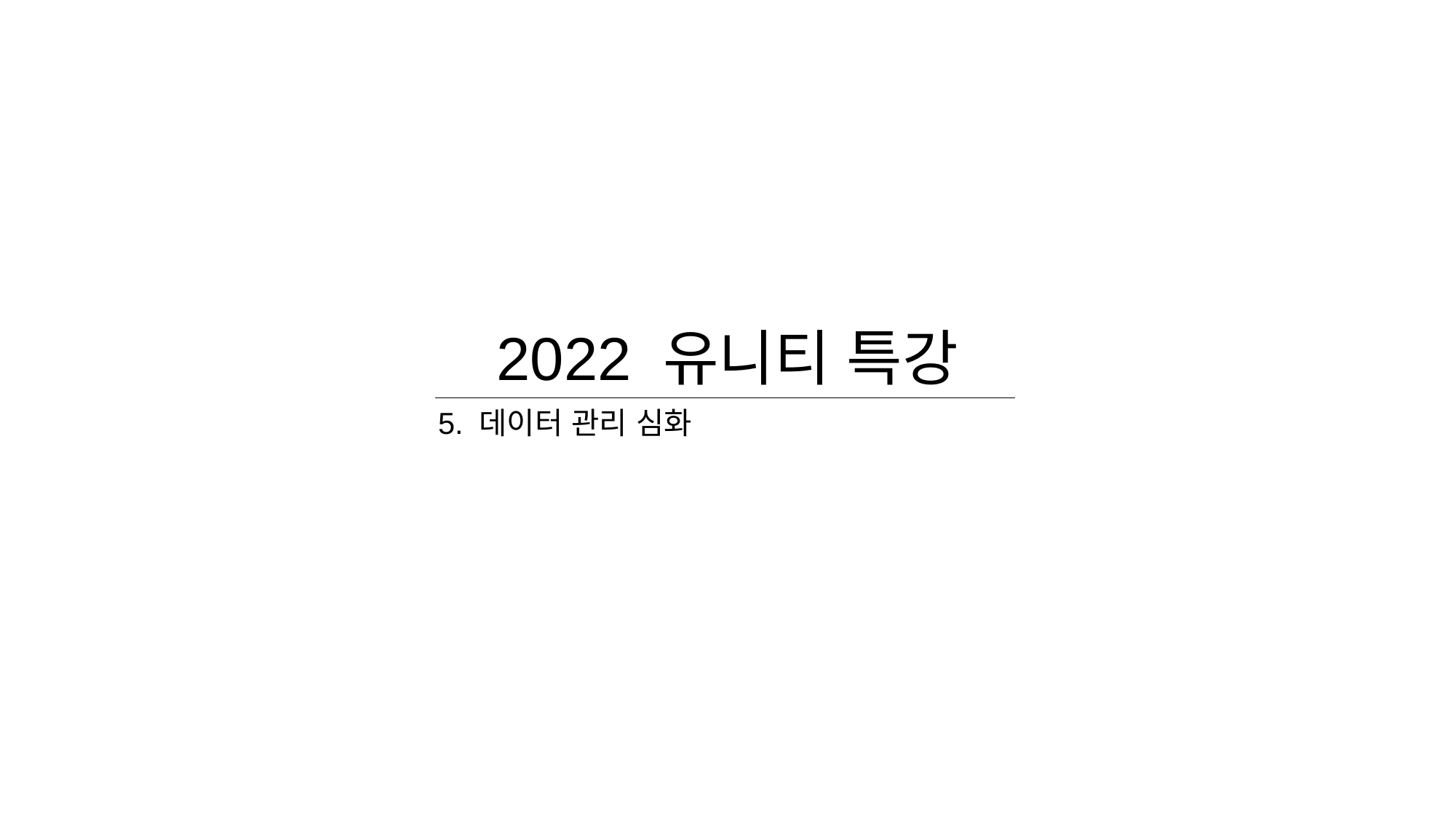

2022 유니티 특강
5. 데이터 관리 심화